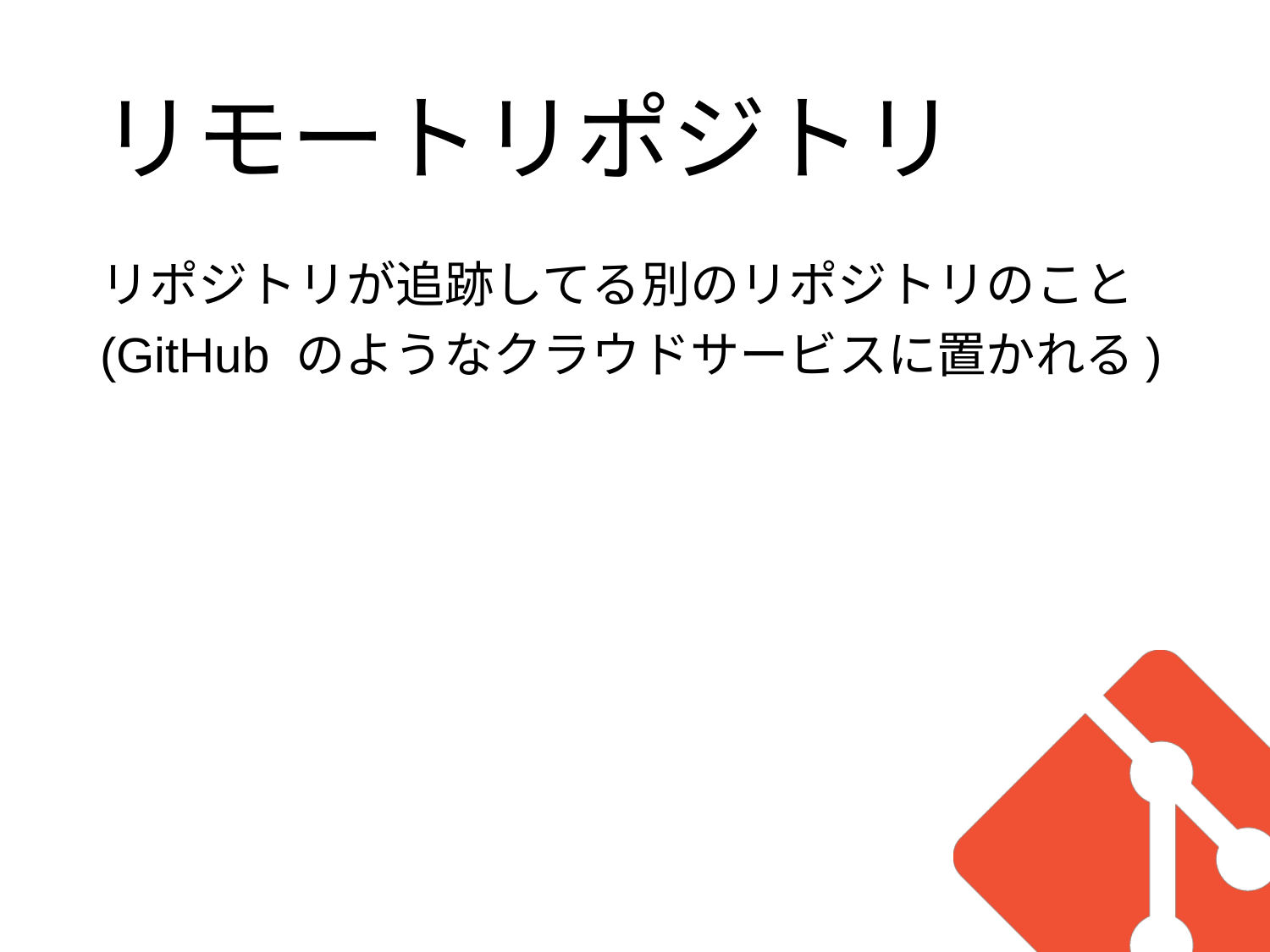

# リモートリポジトリ
リポジトリが追跡してる別のリポジトリのこと
(GitHub のようなクラウドサービスに置かれる)